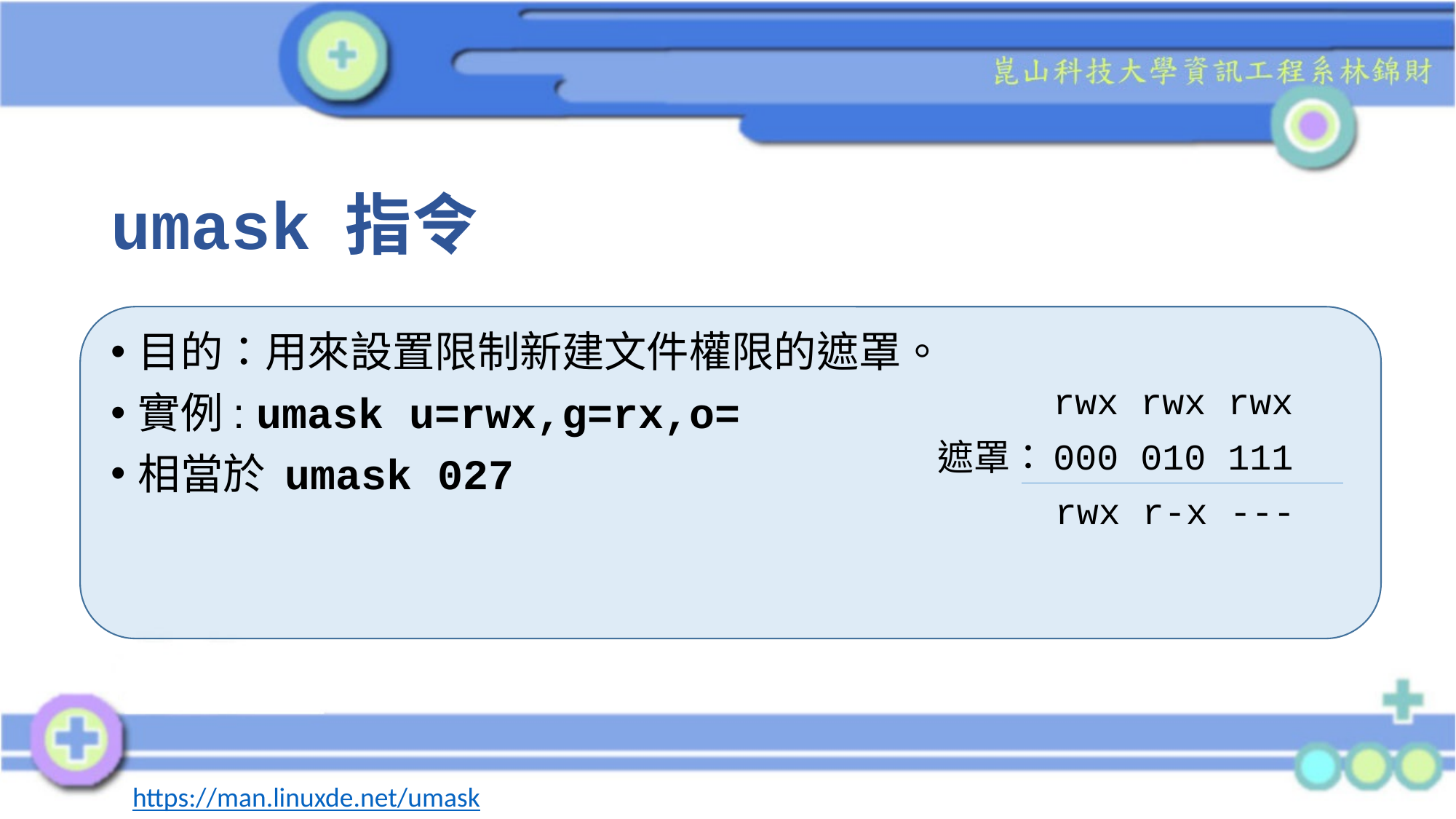

# umask 指令

目的：用來設置限制新建文件權限的遮罩。
實例: umask u=rwx,g=rx,o=
相當於 umask 027
rwx rwx rwx
000 010 111
遮罩：
rwx r-x ---
https://man.linuxde.net/umask